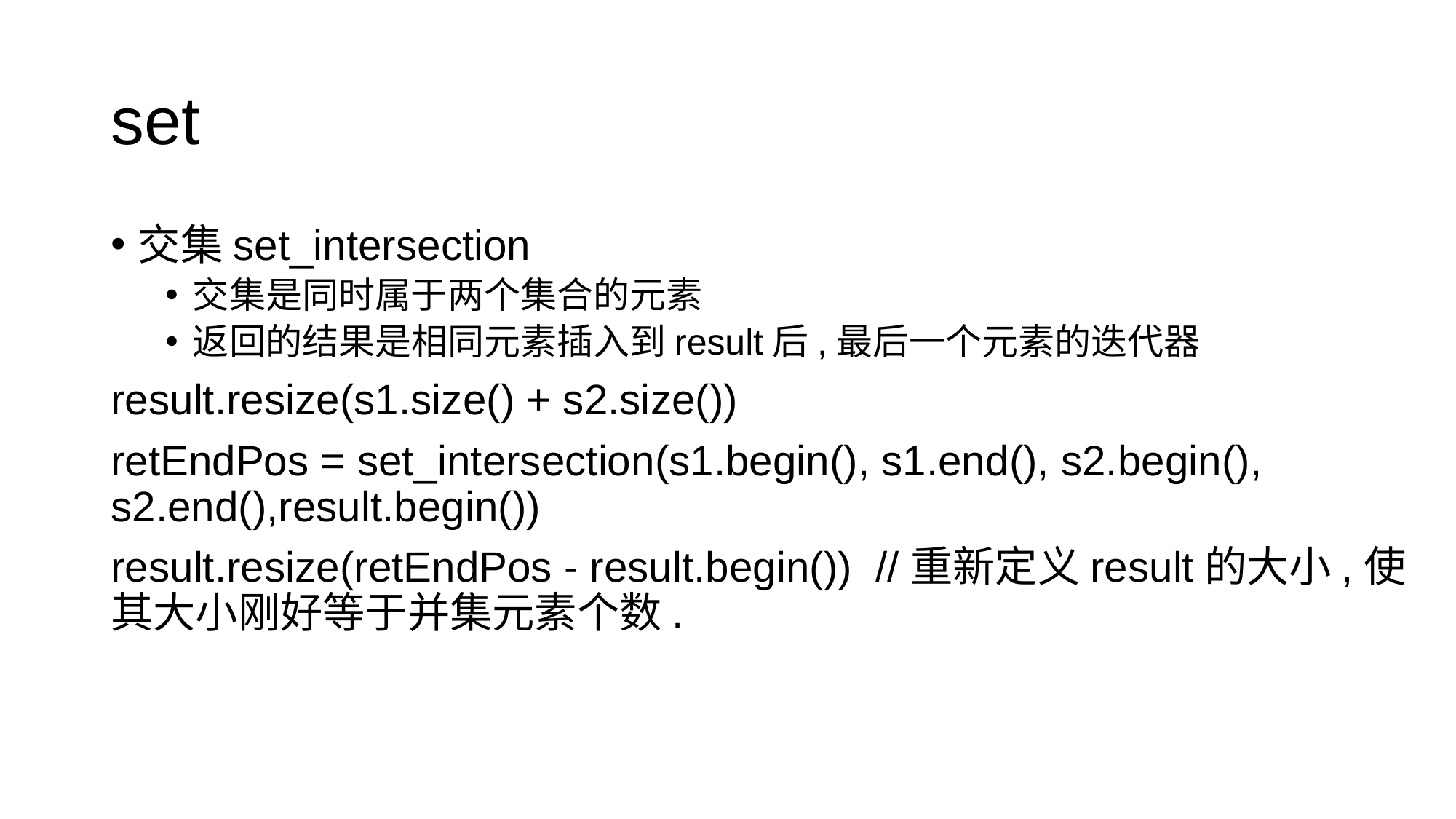

# set
交集set_intersection
交集是同时属于两个集合的元素
返回的结果是相同元素插入到result后,最后一个元素的迭代器
result.resize(s1.size() + s2.size())
retEndPos = set_intersection(s1.begin(), s1.end(), s2.begin(), s2.end(),result.begin())
result.resize(retEndPos - result.begin())  //重新定义result的大小,使其大小刚好等于并集元素个数.